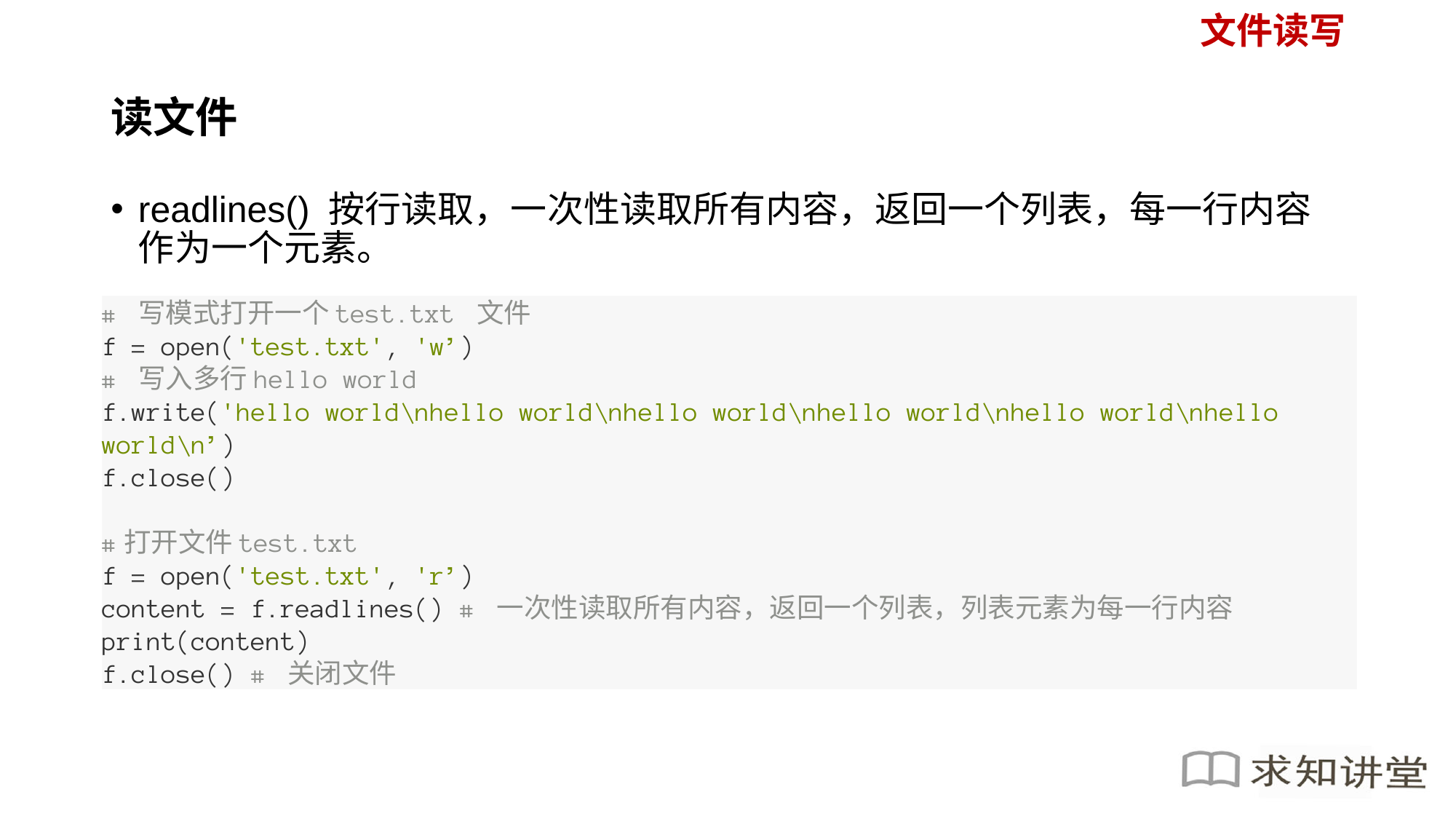

文件读写
# 读文件
readlines() 按行读取，一次性读取所有内容，返回一个列表，每一行内容作为一个元素。
# 写模式打开一个test.txt 文件
f = open('test.txt', 'w’)
# 写入多行hello world
f.write('hello world\nhello world\nhello world\nhello world\nhello world\nhello world\n’)
f.close()

#打开文件test.txt
f = open('test.txt', 'r’)
content = f.readlines() # 一次性读取所有内容，返回一个列表，列表元素为每一行内容
print(content)
f.close() # 关闭文件